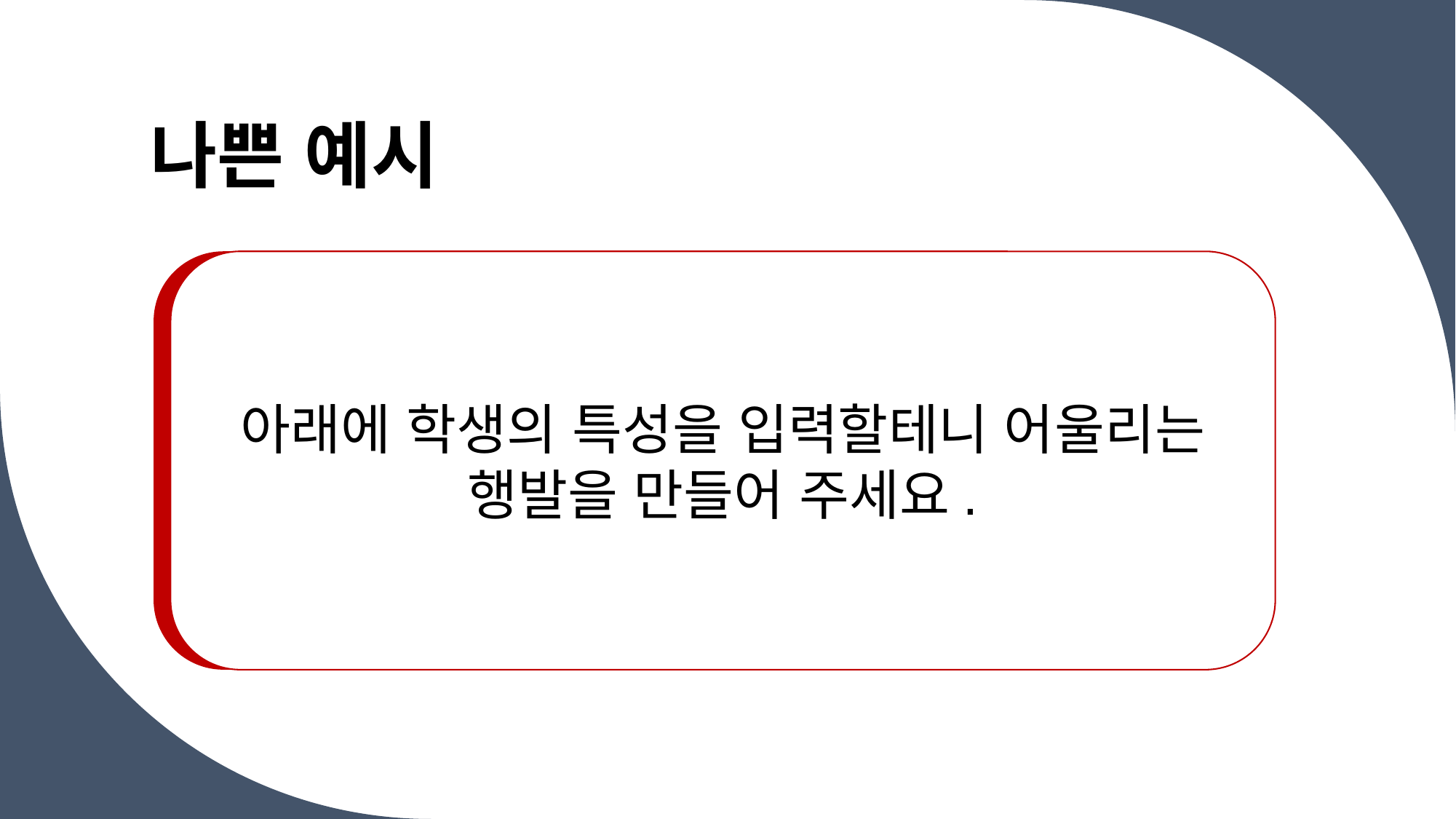

# 나쁜 예시

아래에 학생의 특성을 입력할테니 어울리는 행발을 만들어 주세요.